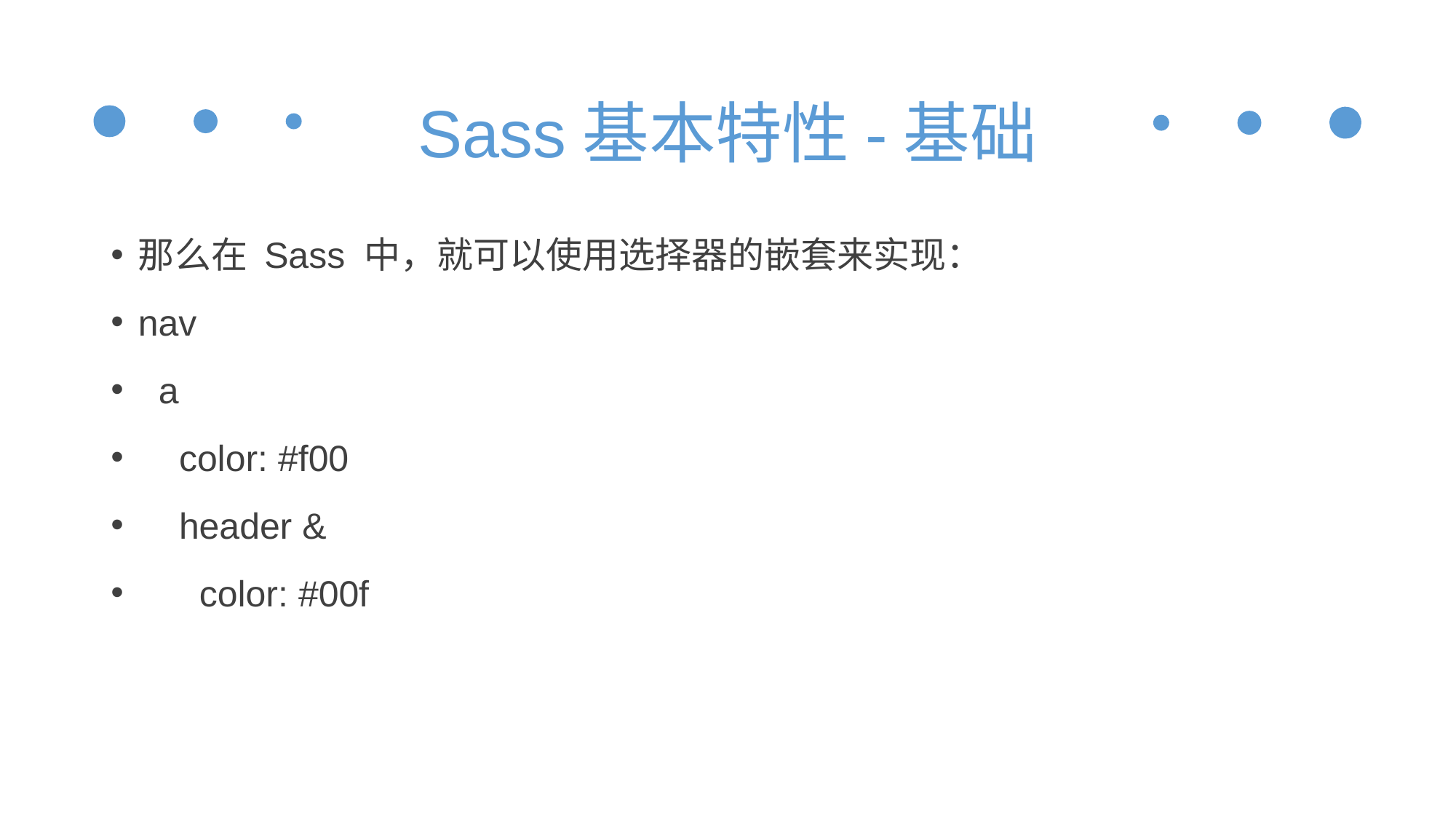

# Sass基本特性-基础
那么在 Sass 中，就可以使用选择器的嵌套来实现：
nav
  a
    color: #f00
    header &
      color: #00f